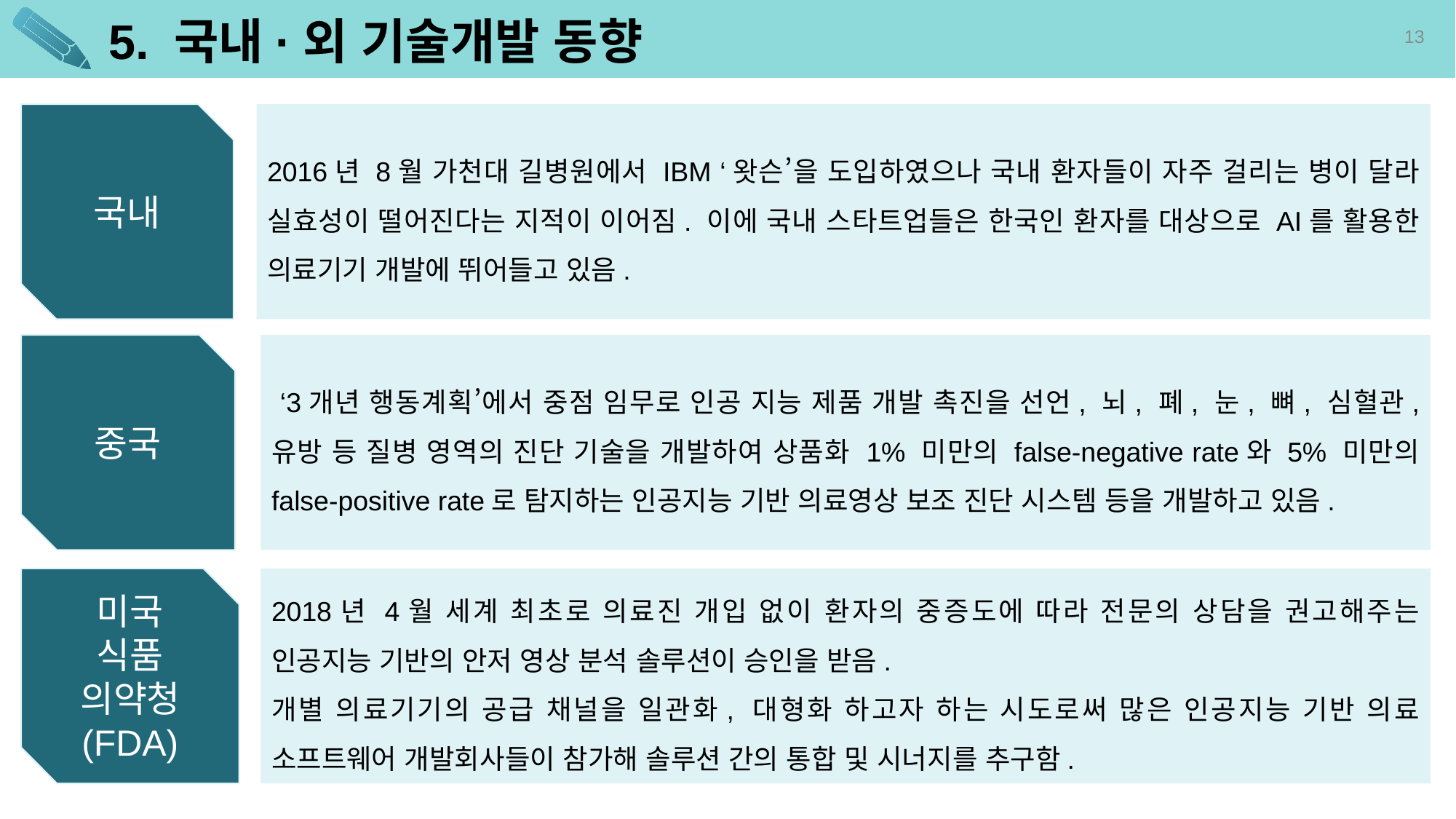

# 5. 국내·외 기술개발 동향
국내
2016년 8월 가천대 길병원에서 IBM ‘왓슨’을 도입하였으나 국내 환자들이 자주 걸리는 병이 달라 실효성이 떨어진다는 지적이 이어짐. 이에 국내 스타트업들은 한국인 환자를 대상으로 AI를 활용한 의료기기 개발에 뛰어들고 있음.
중국
 ‘3개년 행동계획’에서 중점 임무로 인공 지능 제품 개발 촉진을 선언, 뇌, 폐, 눈, 뼈, 심혈관, 유방 등 질병 영역의 진단 기술을 개발하여 상품화 1% 미만의 false-negative rate와 5% 미만의 false-positive rate로 탐지하는 인공지능 기반 의료영상 보조 진단 시스템 등을 개발하고 있음.
미국
식품
의약청
(FDA)
2018년 4월 세계 최초로 의료진 개입 없이 환자의 중증도에 따라 전문의 상담을 권고해주는 인공지능 기반의 안저 영상 분석 솔루션이 승인을 받음.
개별 의료기기의 공급 채널을 일관화, 대형화 하고자 하는 시도로써 많은 인공지능 기반 의료 소프트웨어 개발회사들이 참가해 솔루션 간의 통합 및 시너지를 추구함.